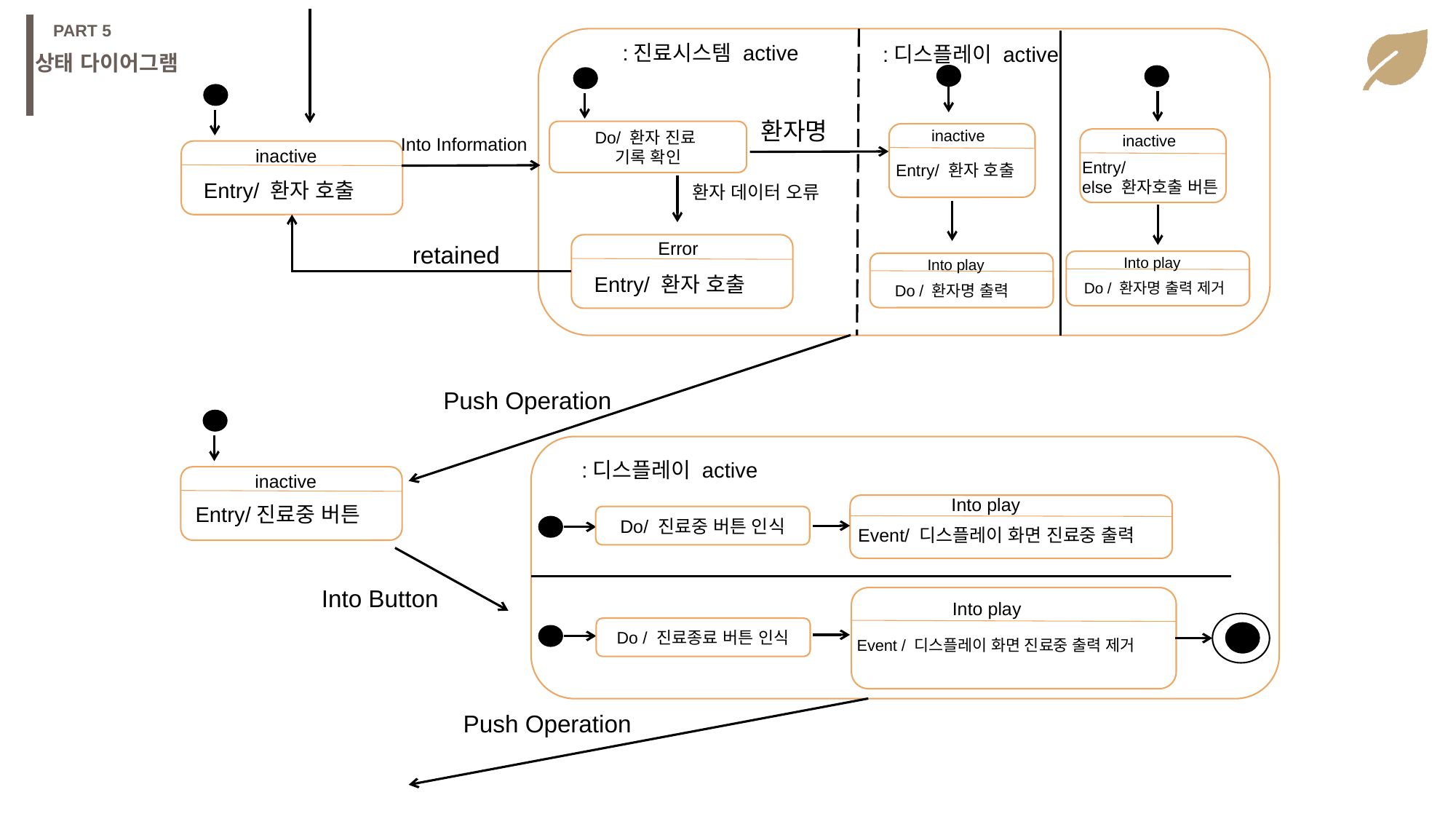

PART 5

:진료시스템 active
:디스플레이 active
상태 다이어그램

환자명
inactive
Do/ 환자 진료
기록 확인

inactive
Into Information

inactive

Entry/
else 환자호출 버튼
Entry/ 환자 호출
Entry/ 환자 호출
환자 데이터 오류
Error
retained

Into play
Into play

Entry/ 환자 호출
Do / 환자명 출력 제거
Do / 환자명 출력
Push Operation

:디스플레이 active
inactive

Into play

Entry/진료중 버튼
Do/ 진료중 버튼 인식

Event/ 디스플레이 화면 진료중 출력
Into Button

Into play

Do / 진료종료 버튼 인식

Event / 디스플레이 화면 진료중 출력 제거
Push Operation